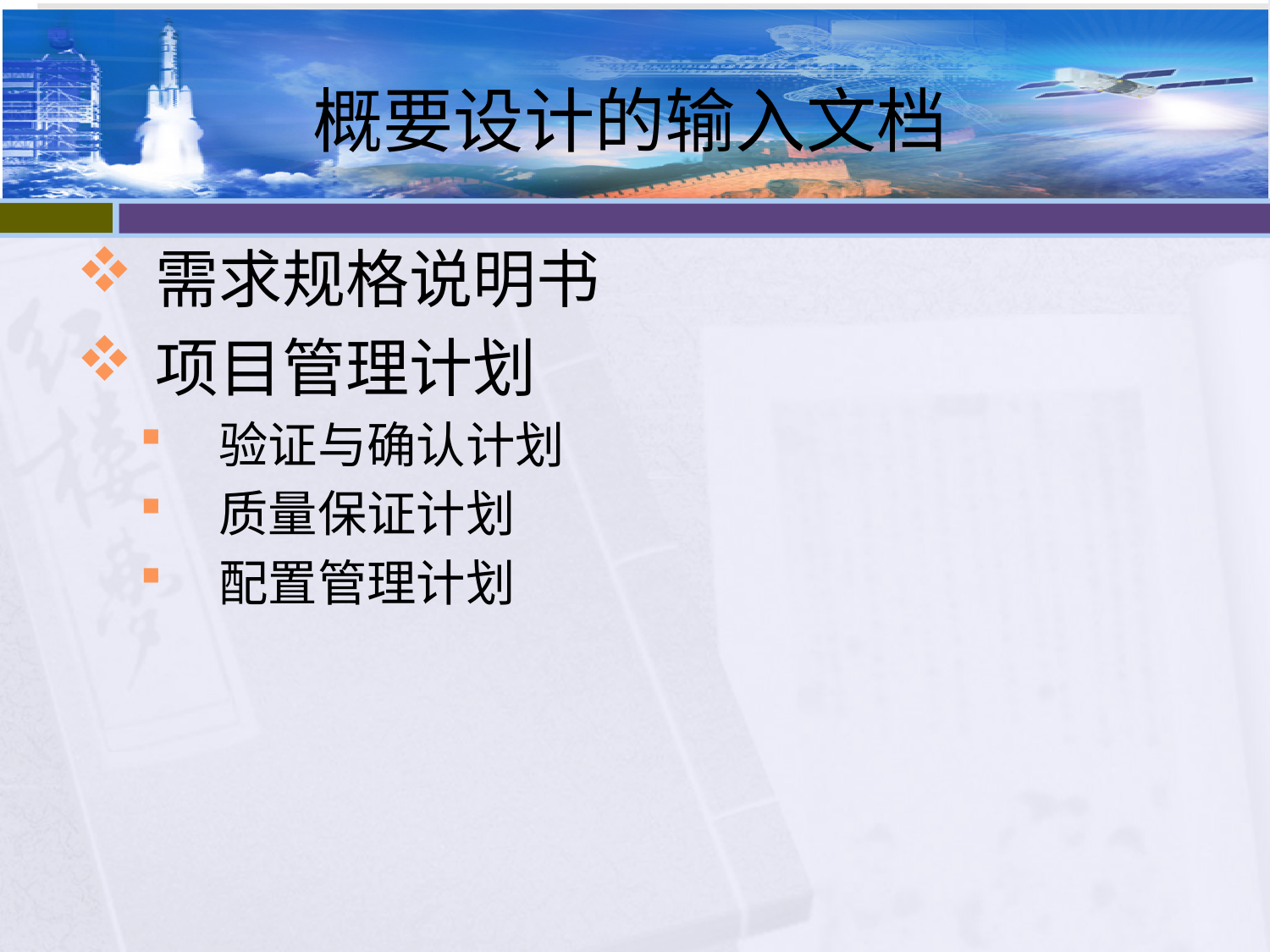

# 概要设计的输入文档

需求规格说明书
项目管理计划
验证与确认计划
质量保证计划
配置管理计划